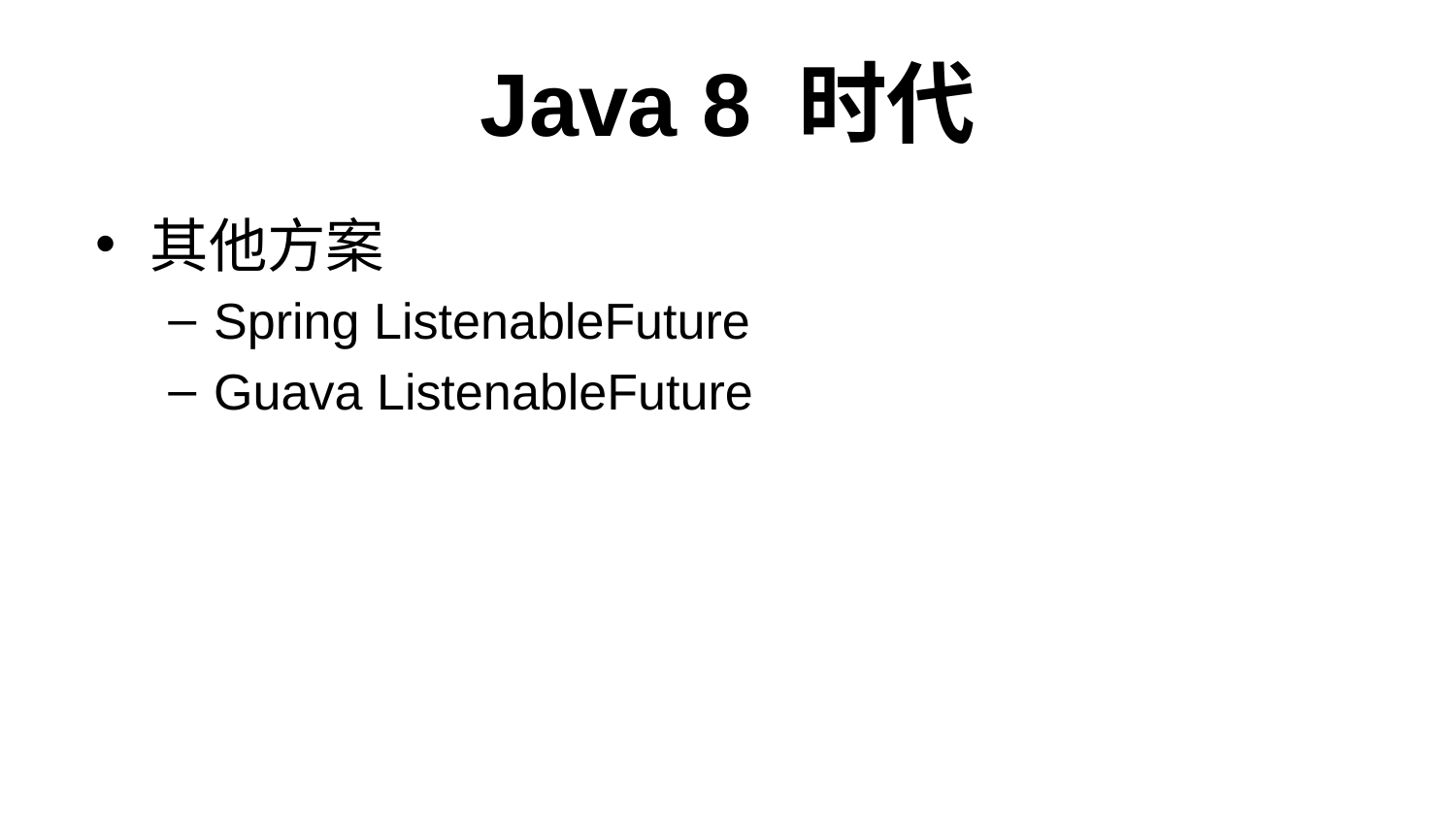

# Java 8 时代
其他方案
Spring ListenableFuture
Guava ListenableFuture